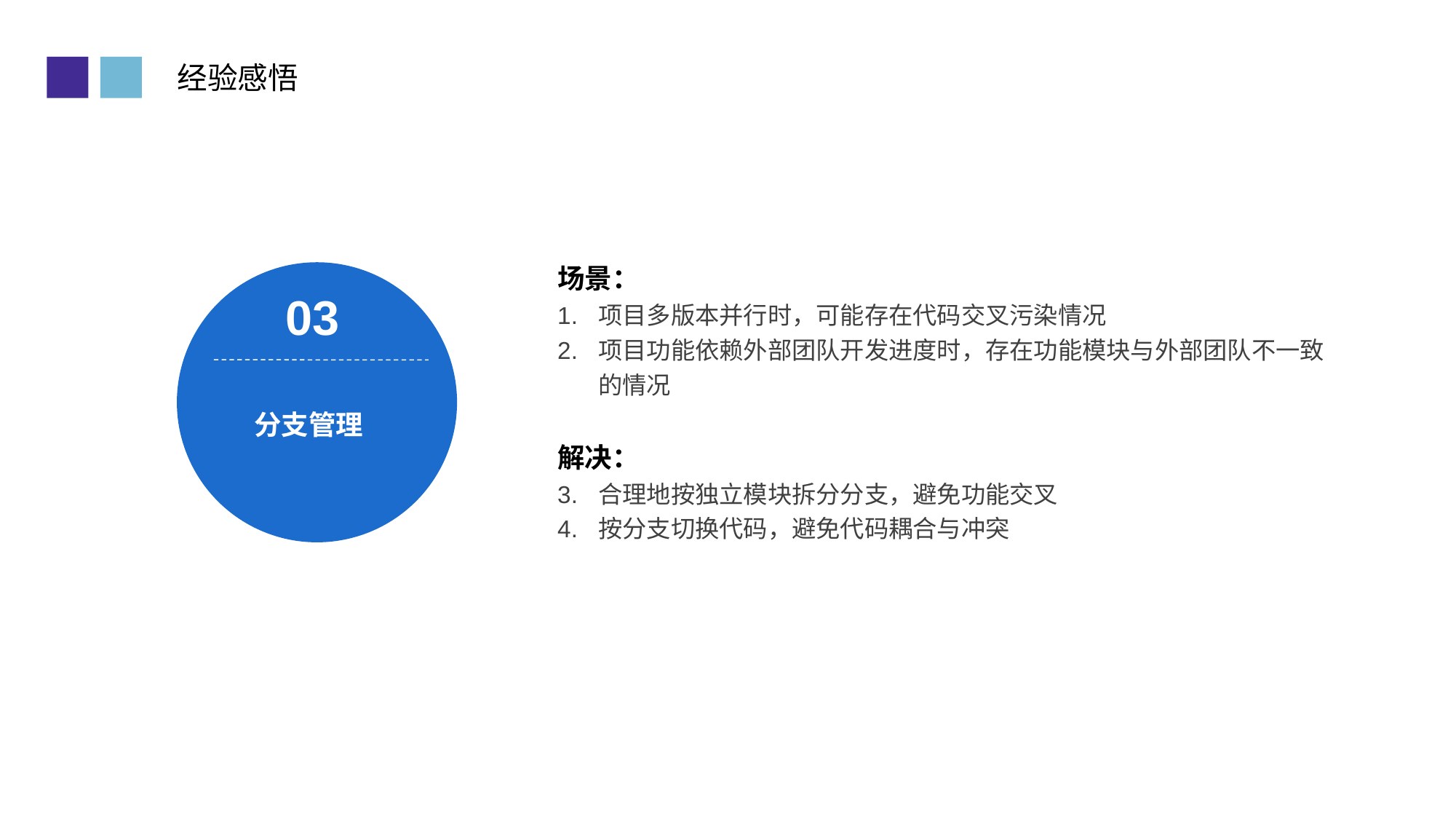

经验感悟

场景：
项目多版本并行时，可能存在代码交叉污染情况
项目功能依赖外部团队开发进度时，存在功能模块与外部团队不一致的情况

解决：
合理地按独立模块拆分分支，避免功能交叉
按分支切换代码，避免代码耦合与冲突

03

分支管理
01
03
02

输入标题
输入标题
点此输入文字
点此输入文字
点此输入文字